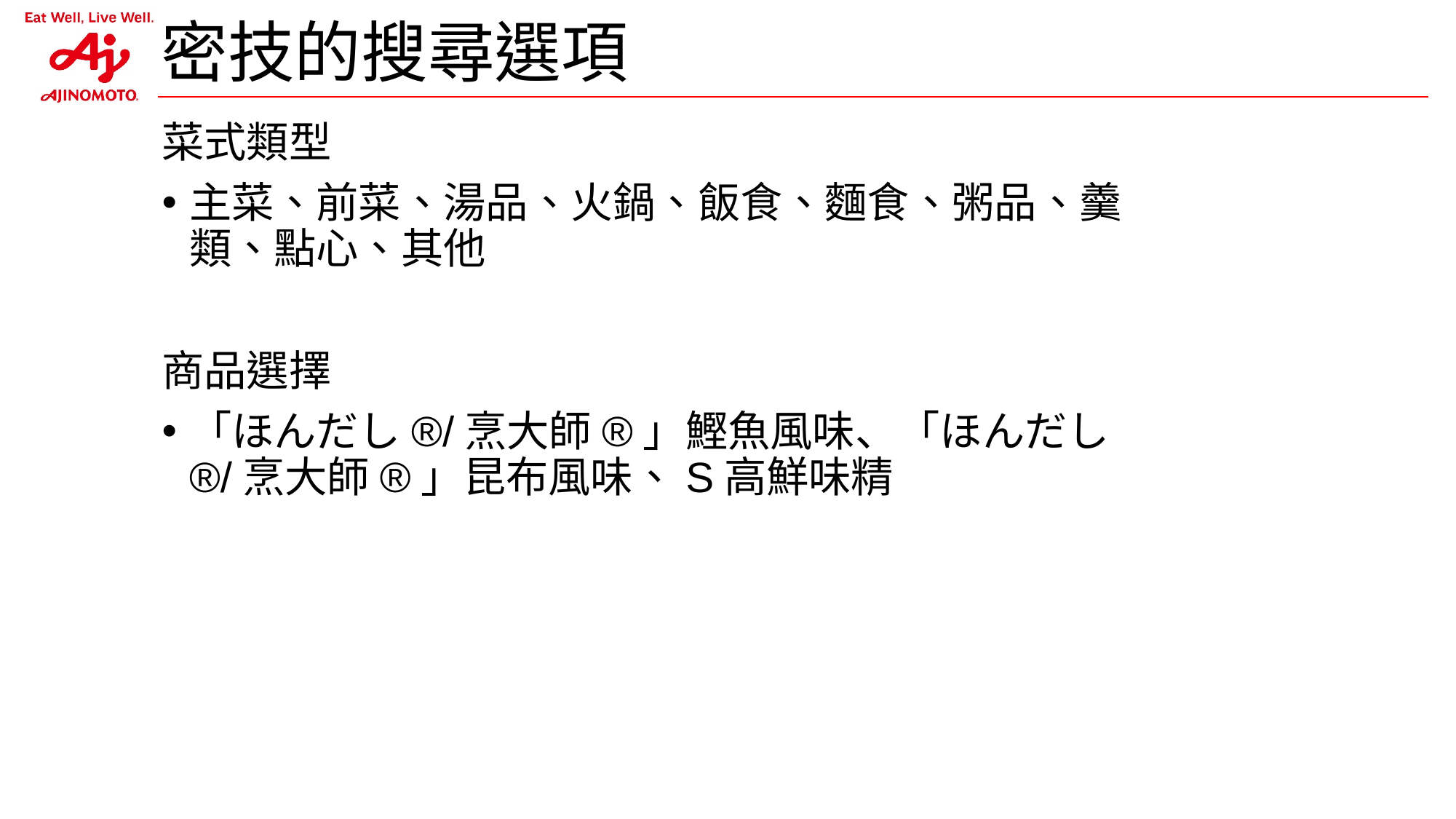

# 密技的搜尋選項
菜式類型
主菜、前菜、湯品、火鍋、飯食、麵食、粥品、羹類、點心、其他

商品選擇
「ほんだし®/烹大師®」鰹魚風味、「ほんだし®/烹大師®」昆布風味、S高鮮味精